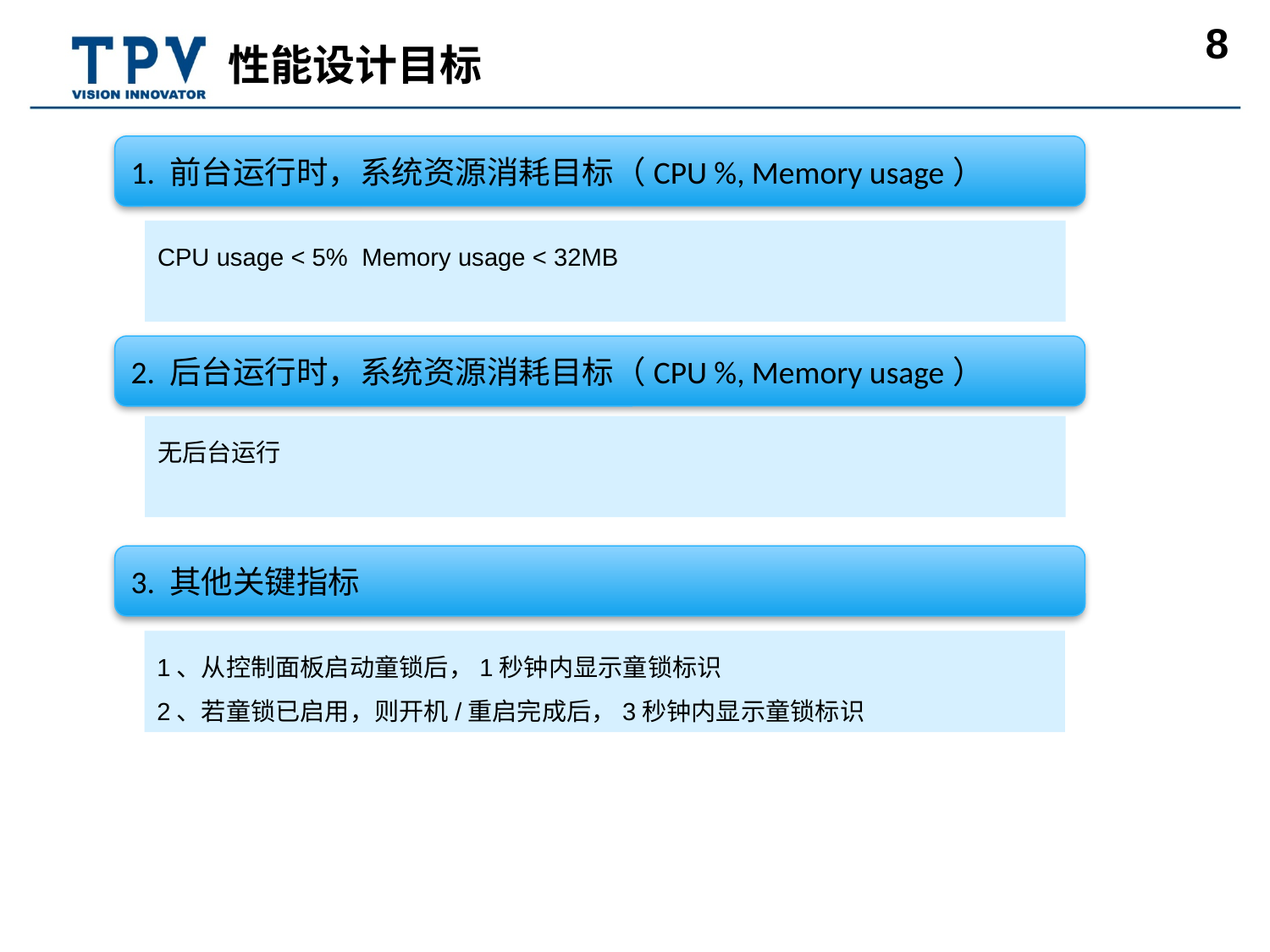

性能设计目标
1. 前台运行时，系统资源消耗目标（CPU %, Memory usage）
CPU usage < 5%  Memory usage < 32MB

2. 后台运行时，系统资源消耗目标（CPU %, Memory usage）
无后台运行

3. 其他关键指标
1、从控制面板启动童锁后，1秒钟内显示童锁标识
2、若童锁已启用，则开机/重启完成后，3秒钟内显示童锁标识